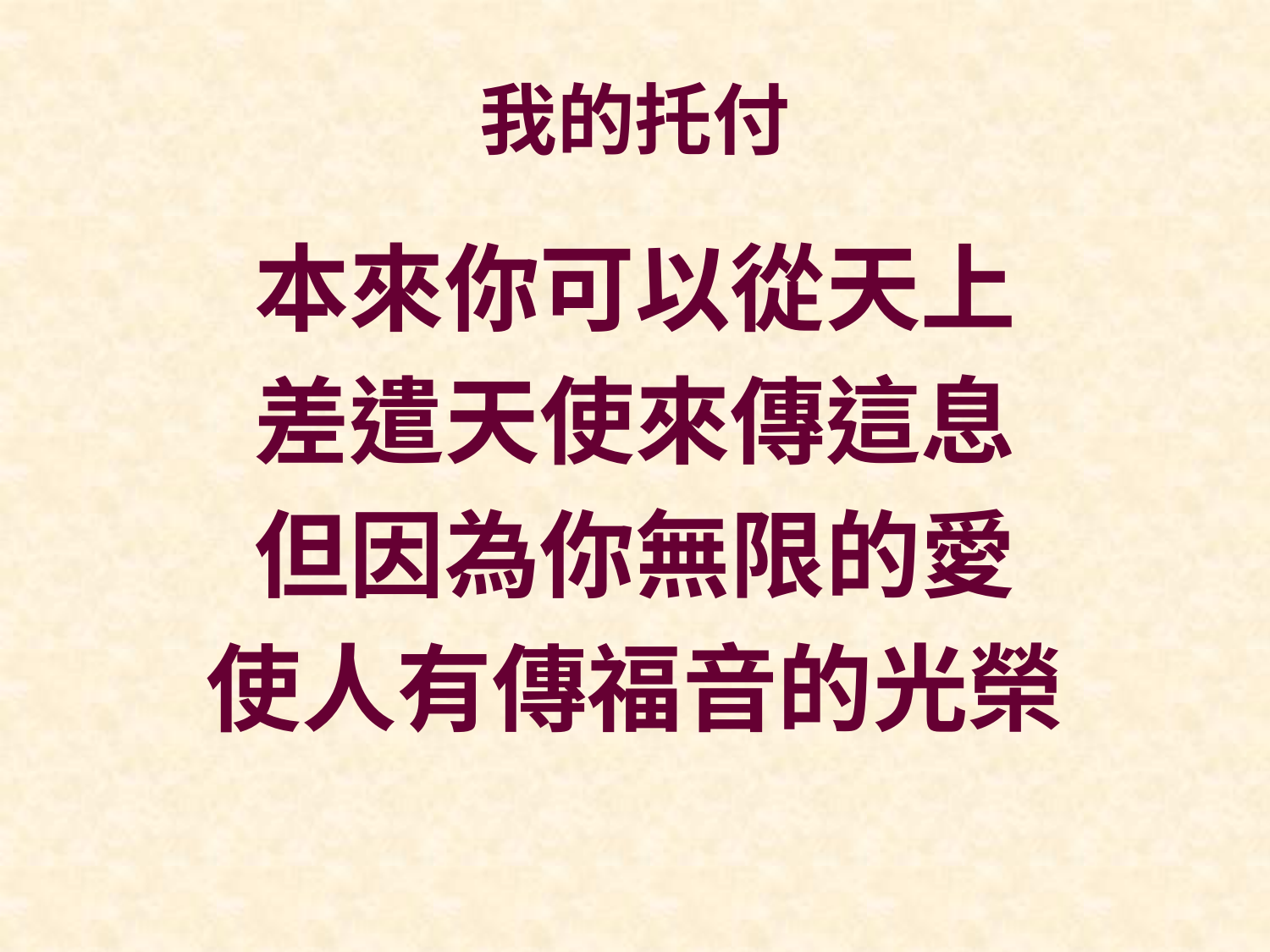

# 我的托付
本來你可以從天上
差遣天使來傳這息
但因為你無限的愛
使人有傳福音的光榮